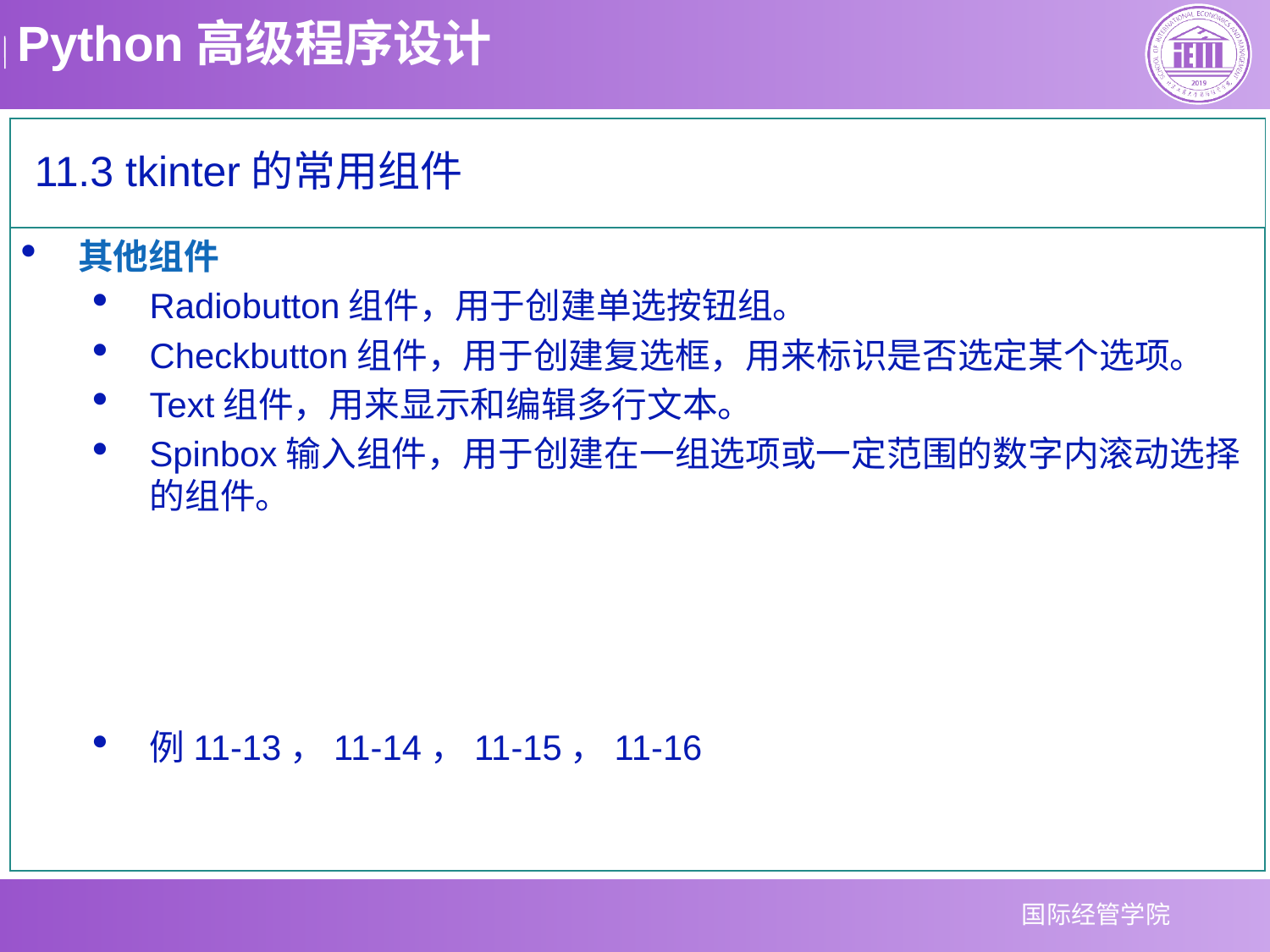

11.3 tkinter的常用组件
其他组件
Radiobutton组件，用于创建单选按钮组。
Checkbutton组件，用于创建复选框，用来标识是否选定某个选项。
Text组件，用来显示和编辑多行文本。
Spinbox输入组件，用于创建在一组选项或一定范围的数字内滚动选择的组件。

例11-13，11-14，11-15，11-16